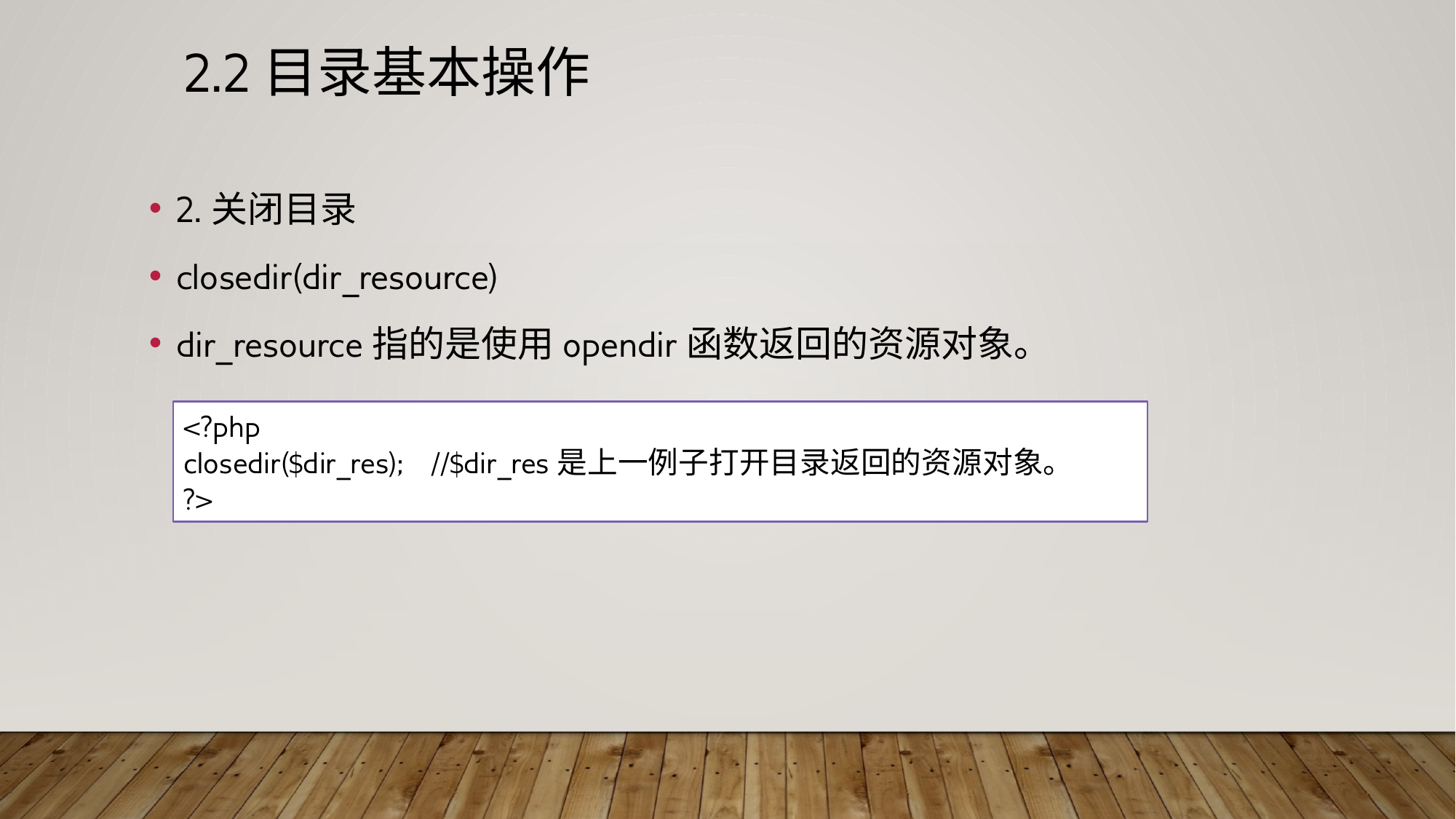

# 2.2目录基本操作
2.关闭目录
closedir(dir_resource)
dir_resource指的是使用opendir函数返回的资源对象。
<?php
closedir($dir_res);   //$dir_res是上一例子打开目录返回的资源对象。
?>